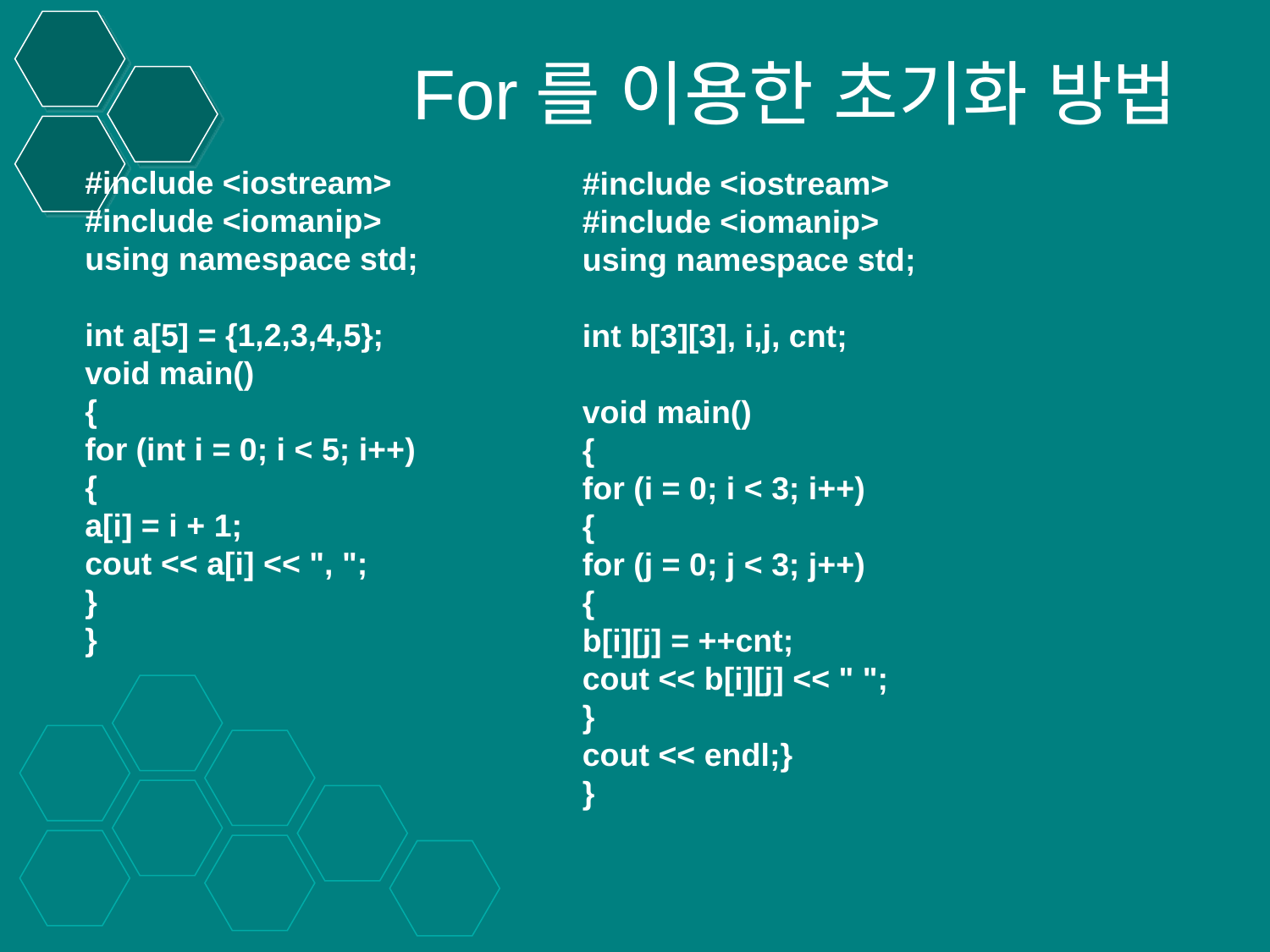

# For를 이용한 초기화 방법
#include <iostream>
#include <iomanip>
using namespace std;

int a[5] = {1,2,3,4,5};
void main()
{
for (int i = 0; i < 5; i++)
{
a[i] = i + 1;
cout << a[i] << ", ";
}
}
#include <iostream>
#include <iomanip>
using namespace std;

int b[3][3], i,j, cnt;

void main()
{
for (i = 0; i < 3; i++)
{
for (j = 0; j < 3; j++)
{
b[i][j] = ++cnt;
cout << b[i][j] << " ";
}
cout << endl;}
}